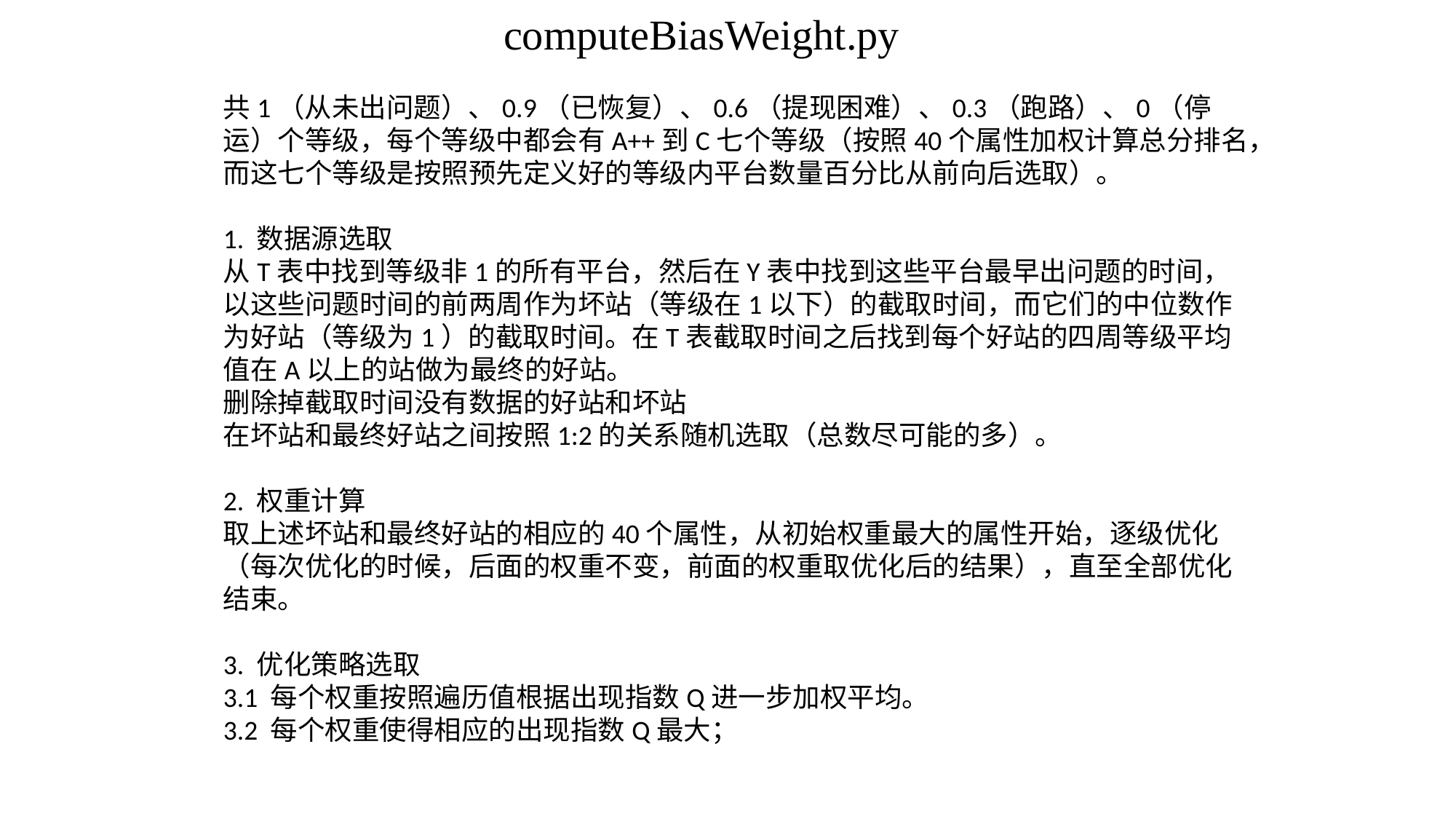

computeBiasWeight.py
共1（从未出问题）、0.9（已恢复）、0.6（提现困难）、0.3（跑路）、0（停运）个等级，每个等级中都会有A++到C七个等级（按照40个属性加权计算总分排名，而这七个等级是按照预先定义好的等级内平台数量百分比从前向后选取）。

1. 数据源选取
从T表中找到等级非1的所有平台，然后在Y表中找到这些平台最早出问题的时间，以这些问题时间的前两周作为坏站（等级在1以下）的截取时间，而它们的中位数作为好站（等级为1）的截取时间。在T表截取时间之后找到每个好站的四周等级平均值在A以上的站做为最终的好站。
删除掉截取时间没有数据的好站和坏站
在坏站和最终好站之间按照1:2的关系随机选取（总数尽可能的多）。

2. 权重计算
取上述坏站和最终好站的相应的40个属性，从初始权重最大的属性开始，逐级优化（每次优化的时候，后面的权重不变，前面的权重取优化后的结果），直至全部优化结束。

3. 优化策略选取
3.1 每个权重按照遍历值根据出现指数Q进一步加权平均。
3.2 每个权重使得相应的出现指数Q最大；